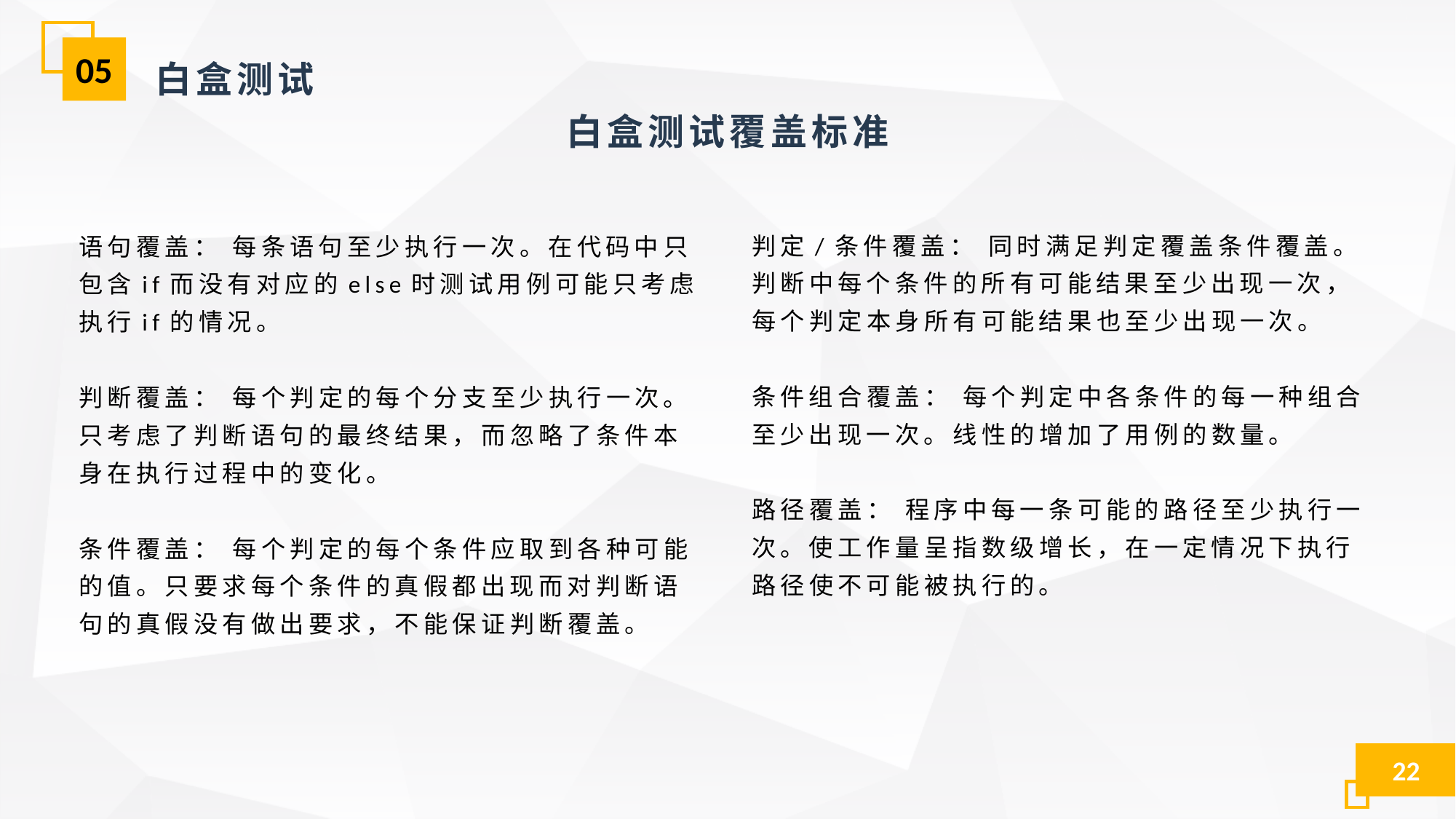

05
白盒测试
白盒测试覆盖标准
判定/条件覆盖： 同时满足判定覆盖条件覆盖。判断中每个条件的所有可能结果至少出现一次，每个判定本身所有可能结果也至少出现一次。

条件组合覆盖： 每个判定中各条件的每一种组合至少出现一次。线性的增加了用例的数量。

路径覆盖： 程序中每一条可能的路径至少执行一次。使工作量呈指数级增长，在一定情况下执行路径使不可能被执行的。
语句覆盖： 每条语句至少执行一次。在代码中只包含if而没有对应的else时测试用例可能只考虑执行if的情况。

判断覆盖： 每个判定的每个分支至少执行一次。只考虑了判断语句的最终结果，而忽略了条件本身在执行过程中的变化。

条件覆盖： 每个判定的每个条件应取到各种可能的值。只要求每个条件的真假都出现而对判断语句的真假没有做出要求，不能保证判断覆盖。

22